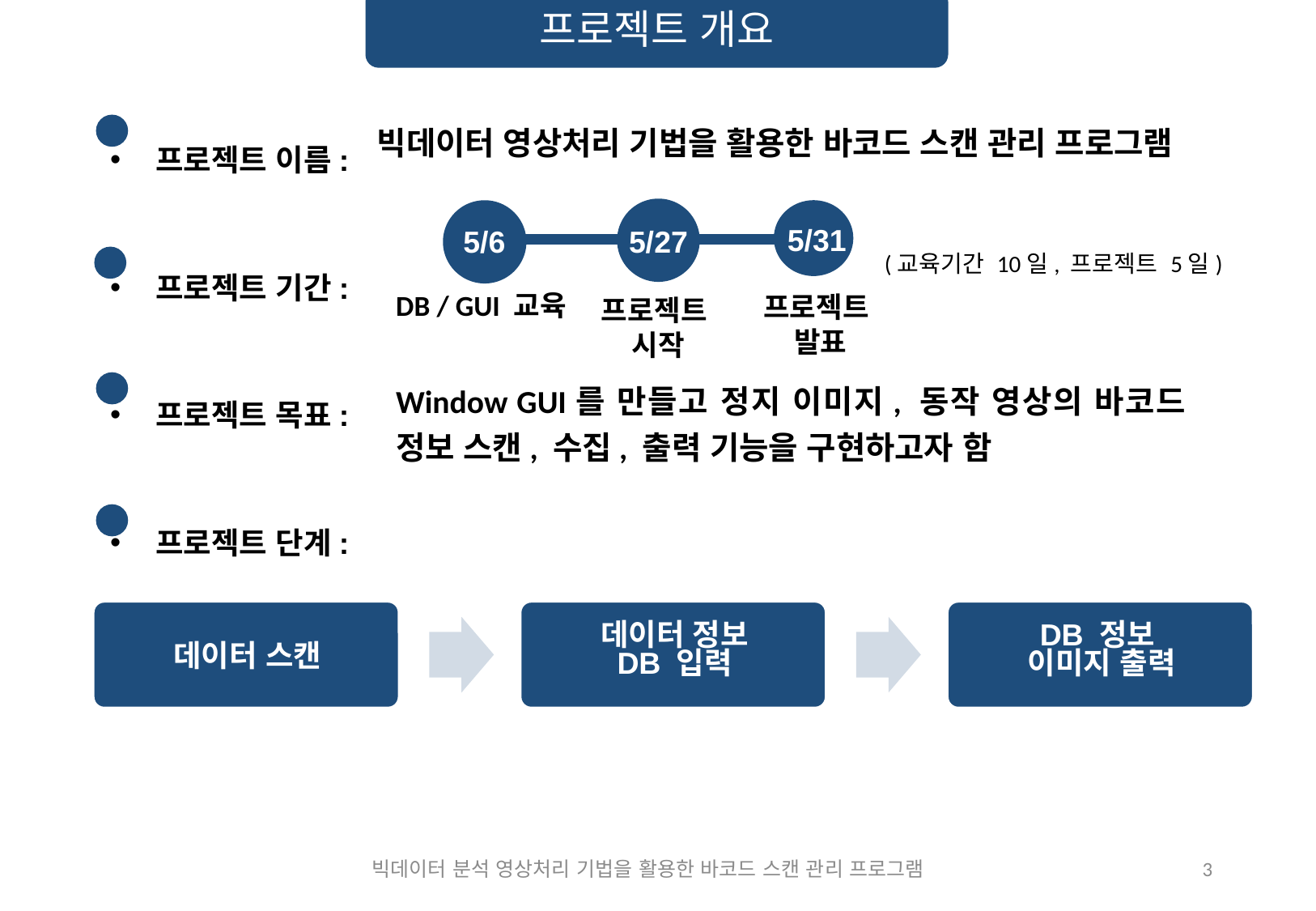

프로젝트 이름:
프로젝트 기간:
프로젝트 목표:
프로젝트 단계:

빅데이터 영상처리 기법을 활용한 바코드 스캔 관리 프로그램

5/31
5/6
5/27
DB / GUI 교육
프로젝트
발표
프로젝트
시작
(교육기간 10일, 프로젝트 5일)
Window GUI를 만들고 정지 이미지, 동작 영상의 바코드 정보 스캔, 수집, 출력 기능을 구현하고자 함
데이터 스캔

데이터 정보
DB 입력

DB 정보
이미지 출력
빅데이터 분석 영상처리 기법을 활용한 바코드 스캔 관리 프로그램
3